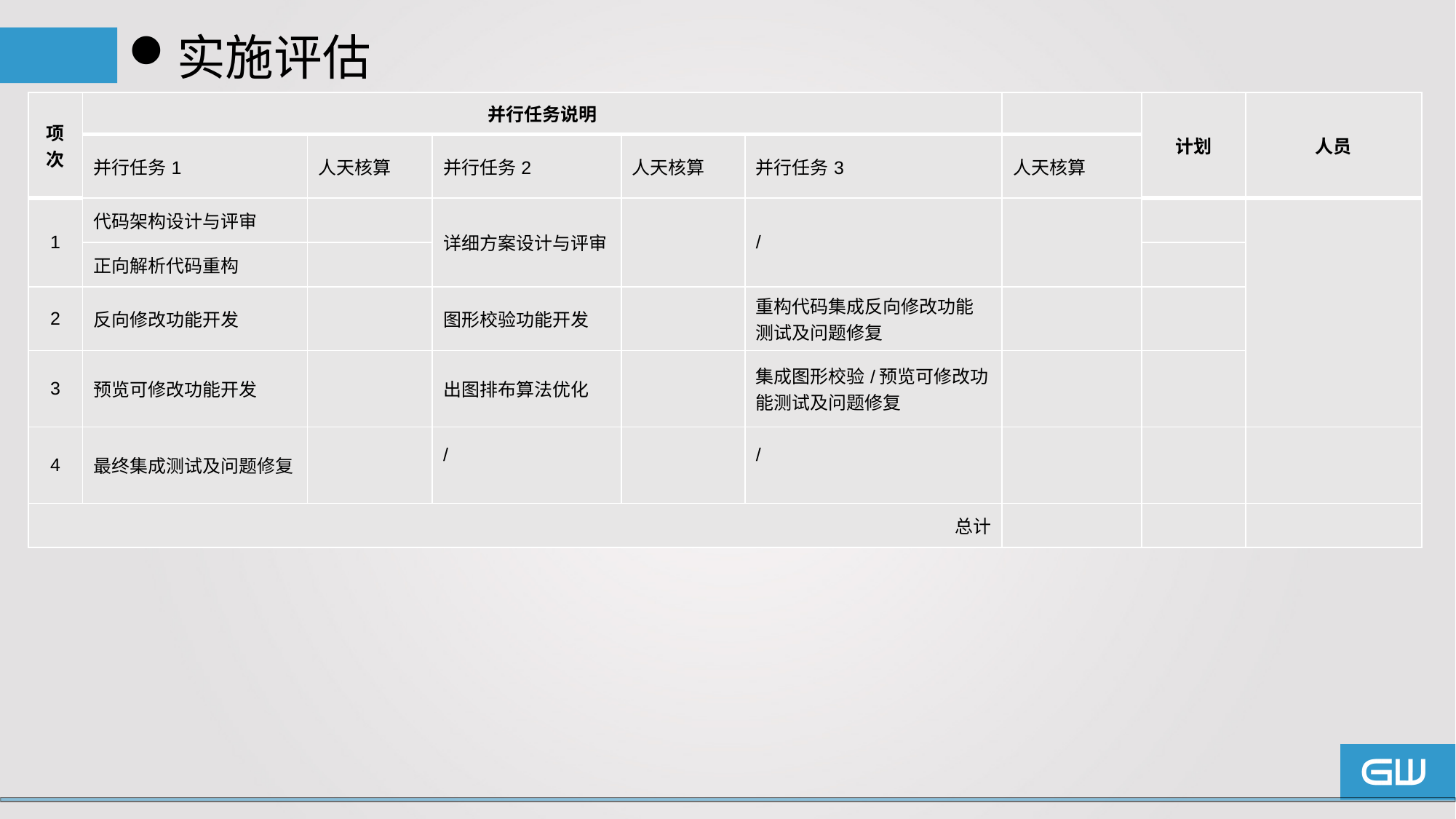

# 实施评估
| 项次 | 并行任务说明 |  |  |  |  |  | 计划 | 人员 |
| --- | --- | --- | --- | --- | --- | --- | --- | --- |
|  | 并行任务1 | 人天核算 | 并行任务2 | 人天核算 | 并行任务3 | 人天核算 |  |  |
| 1 | 代码架构设计与评审 |  | 详细方案设计与评审 |  | / |  |  |  |
|  | 正向解析代码重构 |  |  |  |  |  |  |  |
| 2 | 反向修改功能开发 |  | 图形校验功能开发 |  | 重构代码集成反向修改功能测试及问题修复 |  |  |  |
| 3 | 预览可修改功能开发 |  | 出图排布算法优化 |  | 集成图形校验/预览可修改功能测试及问题修复 |  |  |  |
| 4 | 最终集成测试及问题修复 |  | / |  | / |  |  |  |
| 总计 |  |  |  |  |  |  |  |  |